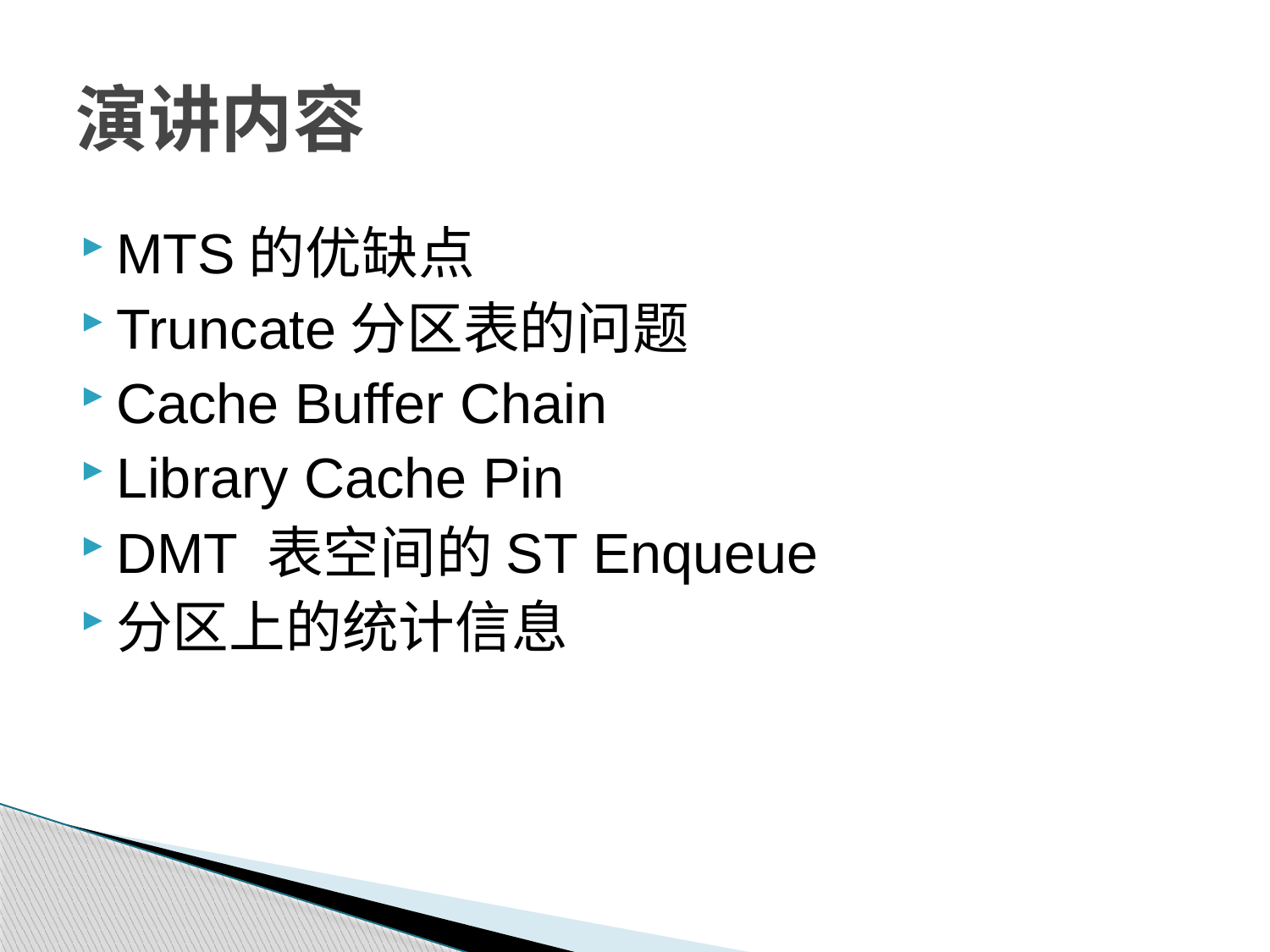

# 演讲内容
MTS的优缺点
Truncate分区表的问题
Cache Buffer Chain
Library Cache Pin
DMT 表空间的ST Enqueue
分区上的统计信息